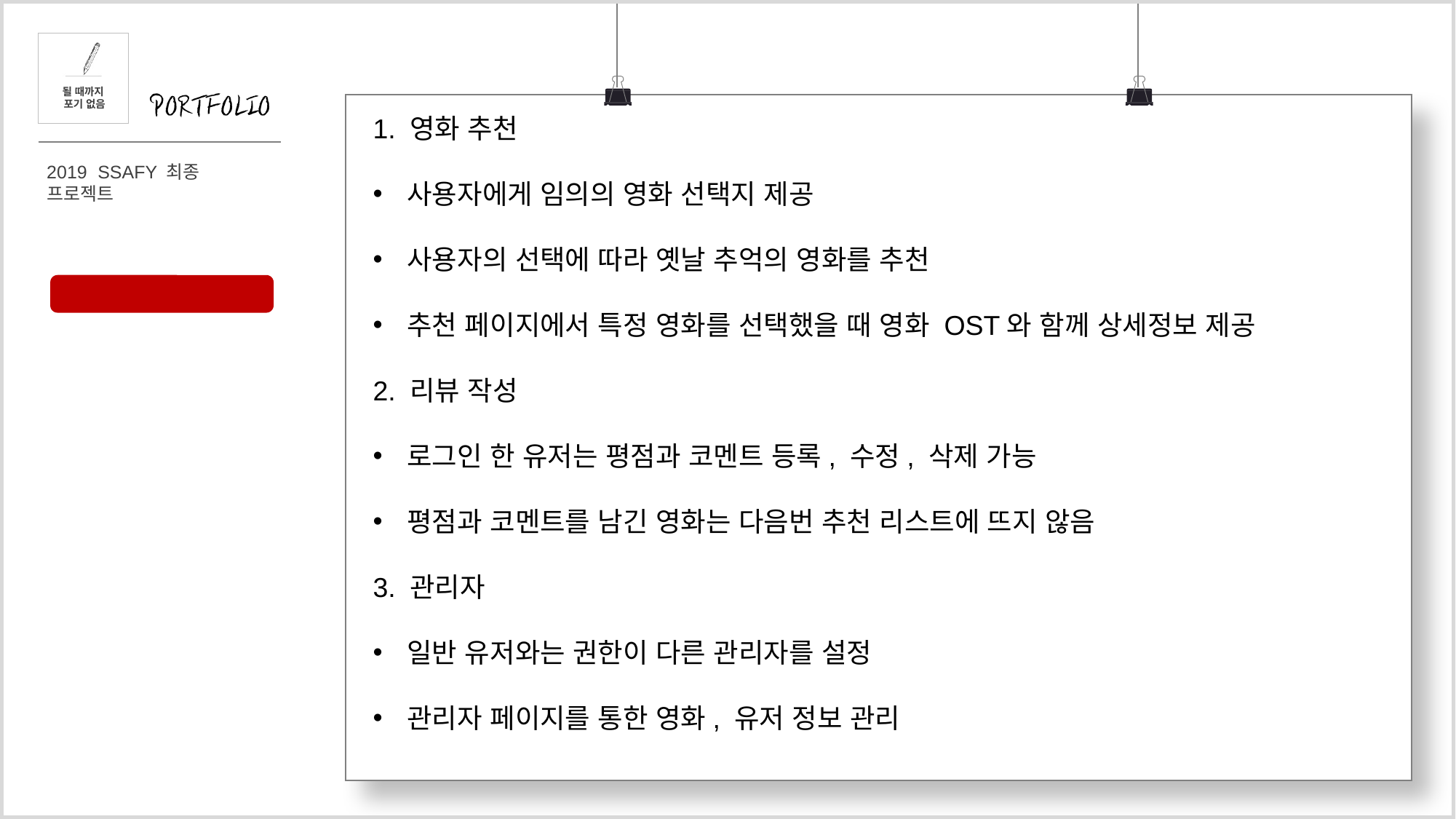

1. 영화 추천

사용자에게 임의의 영화 선택지 제공

사용자의 선택에 따라 옛날 추억의 영화를 추천

추천 페이지에서 특정 영화를 선택했을 때 영화 OST와 함께 상세정보 제공

2. 리뷰 작성

로그인 한 유저는 평점과 코멘트 등록, 수정, 삭제 가능

평점과 코멘트를 남긴 영화는 다음번 추천 리스트에 뜨지 않음

3. 관리자

일반 유저와는 권한이 다른 관리자를 설정

관리자 페이지를 통한 영화, 유저 정보 관리